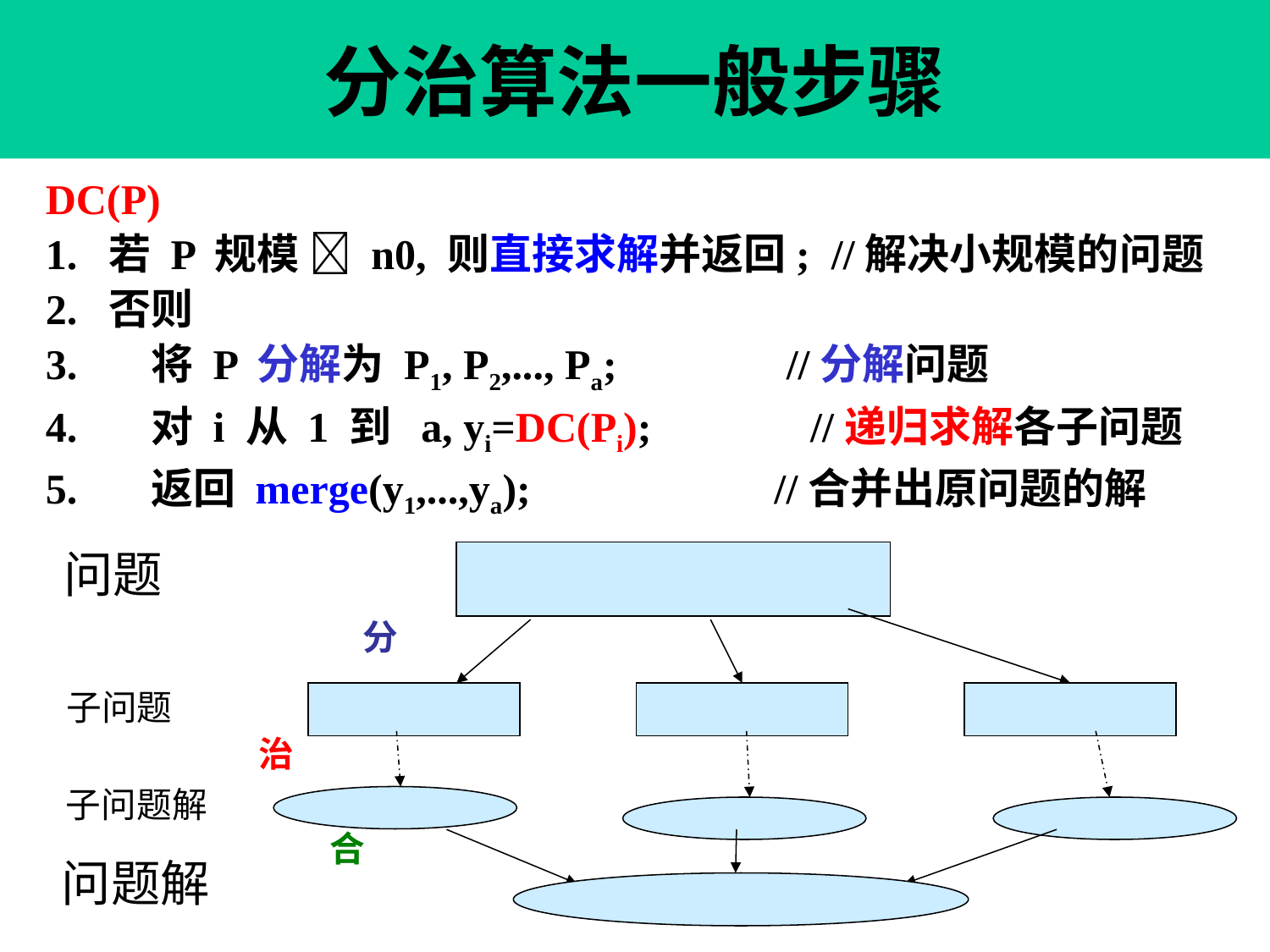

# 分治算法一般步骤
DC(P)
1.  若 P 规模 ≤ n0, 则直接求解并返回;  //解决小规模的问题
2.  否则
3.      将 P 分解为 P1, P2,..., Pa;                //分解问题
4.      对 i 从 1 到  a, yi=DC(Pi);               //递归求解各子问题
5.      返回 merge(y1,...,ya);                       //合并出原问题的解
问题

分
子问题
治

子问题解
合

问题解